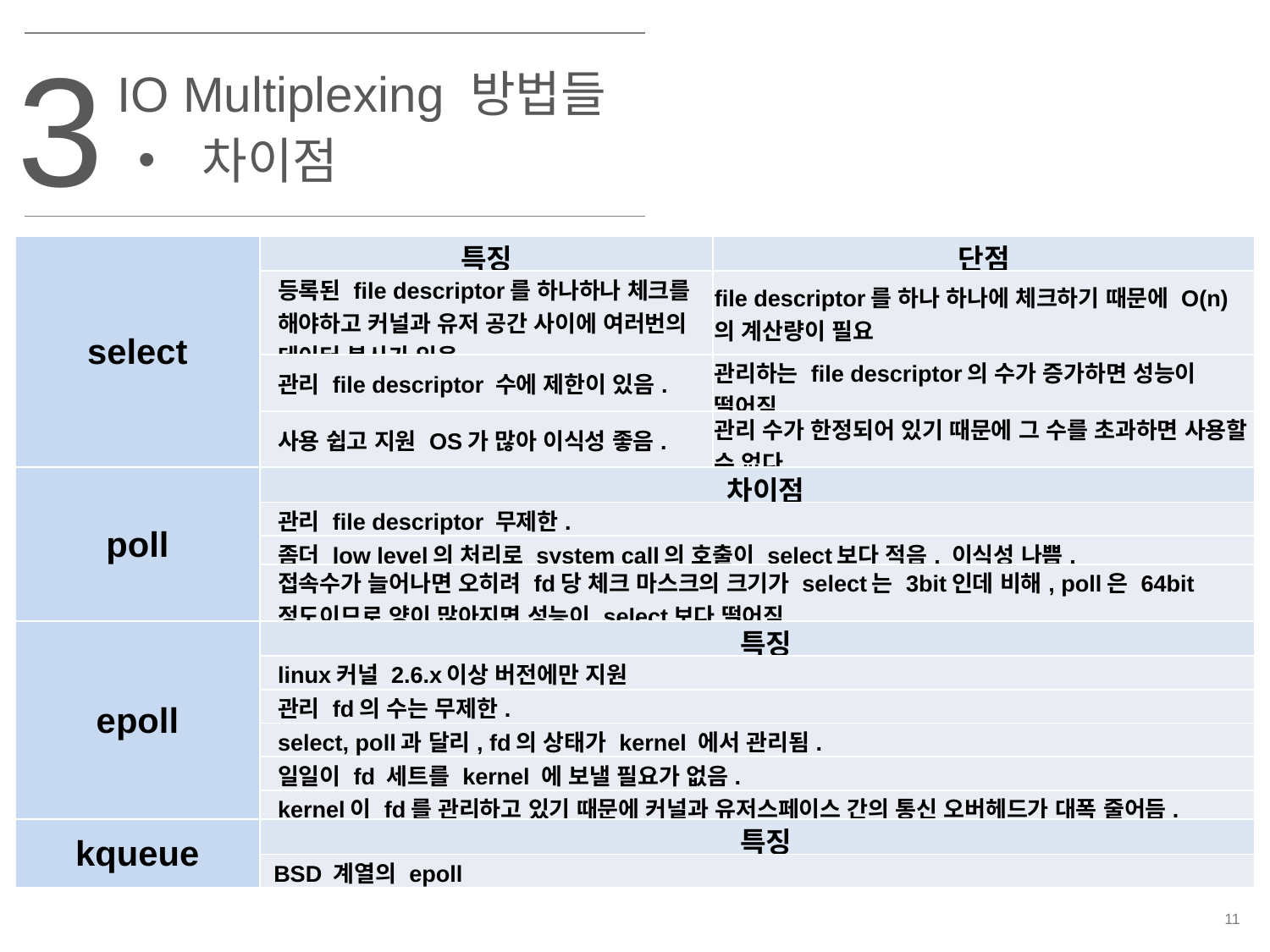

3
IO Multiplexing 방법들
차이점
| select | 특징 | 단점 |
| --- | --- | --- |
|  | 등록된 file descriptor를 하나하나 체크를 해야하고 커널과 유저 공간 사이에 여러번의 데이터 복사가 있음. | file descriptor를 하나 하나에 체크하기 때문에 O(n)의 계산량이 필요 |
|  | 관리 file descriptor 수에 제한이 있음. | 관리하는 file descriptor의 수가 증가하면 성능이 떨어짐 |
|  | 사용 쉽고 지원 OS가 많아 이식성 좋음. | 관리 수가 한정되어 있기 때문에 그 수를 초과하면 사용할 수 없다. |
| poll | 차이점 |  |
|  | 관리 file descriptor 무제한. |  |
|  | 좀더 low level의 처리로 system call의 호출이 select보다 적음. 이식성 나쁨. |  |
|  | 접속수가 늘어나면 오히려 fd당 체크 마스크의 크기가 select는 3bit인데 비해, poll은 64bit정도이므로 양이 많아지면 성능이 select보다 떨어짐. |  |
| epoll | 특징 |  |
|  | linux커널 2.6.x이상 버전에만 지원 |  |
|  | 관리 fd의 수는 무제한. |  |
|  | select, poll과 달리, fd의 상태가 kernel 에서 관리됨. |  |
|  | 일일이 fd 세트를 kernel 에 보낼 필요가 없음. |  |
|  | kernel이 fd를 관리하고 있기 때문에 커널과 유저스페이스 간의 통신 오버헤드가 대폭 줄어듬. |  |
| kqueue | 특징 |  |
|  | BSD 계열의 epoll |  |